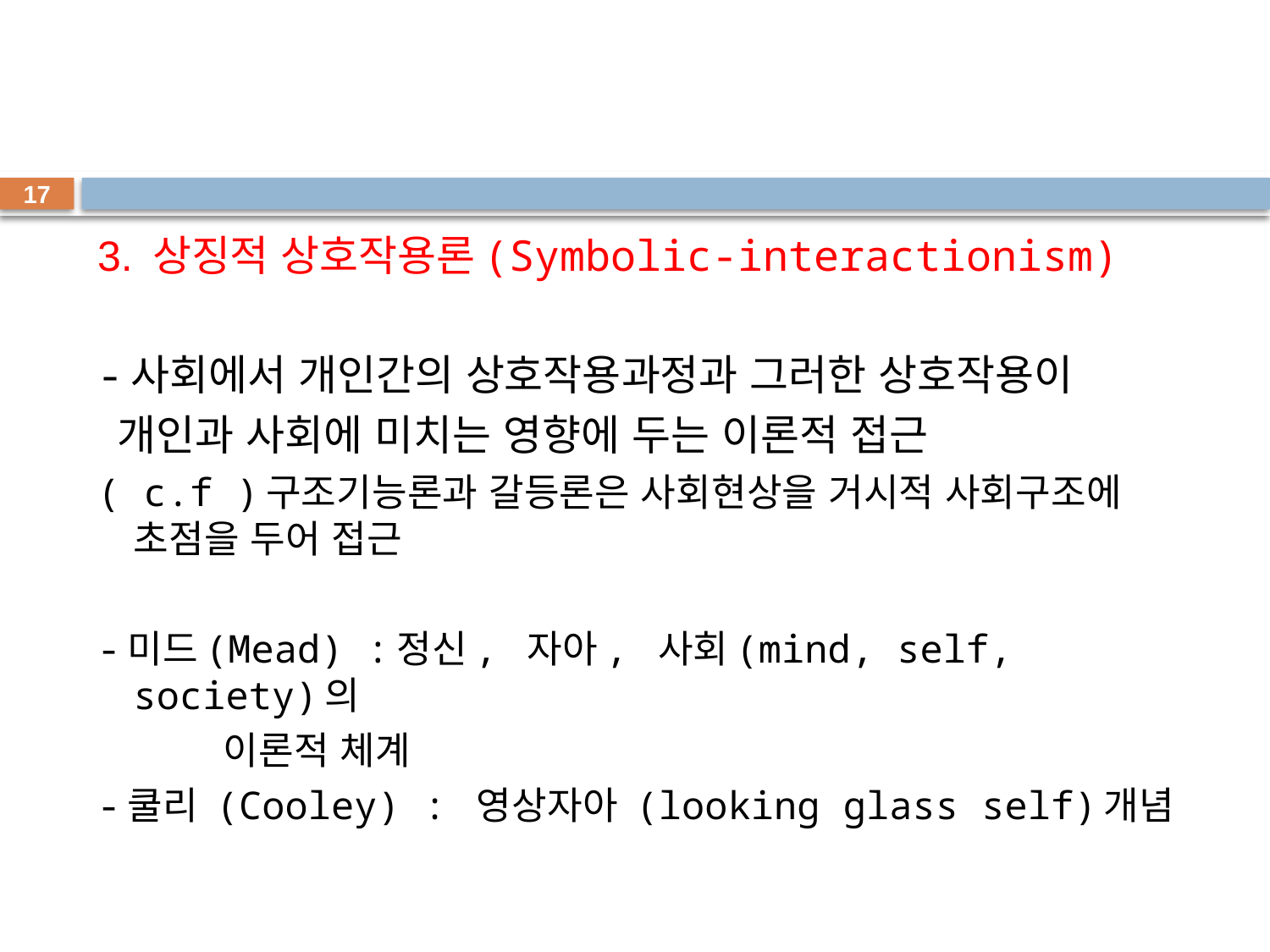

#
17
3. 상징적 상호작용론(Symbolic-interactionism)

-사회에서 개인간의 상호작용과정과 그러한 상호작용이
 개인과 사회에 미치는 영향에 두는 이론적 접근
( c.f )구조기능론과 갈등론은 사회현상을 거시적 사회구조에 초점을 두어 접근

-미드(Mead) :정신, 자아, 사회(mind, self, society)의
           이론적 체계
-쿨리 (Cooley) : 영상자아 (looking glass self)개념